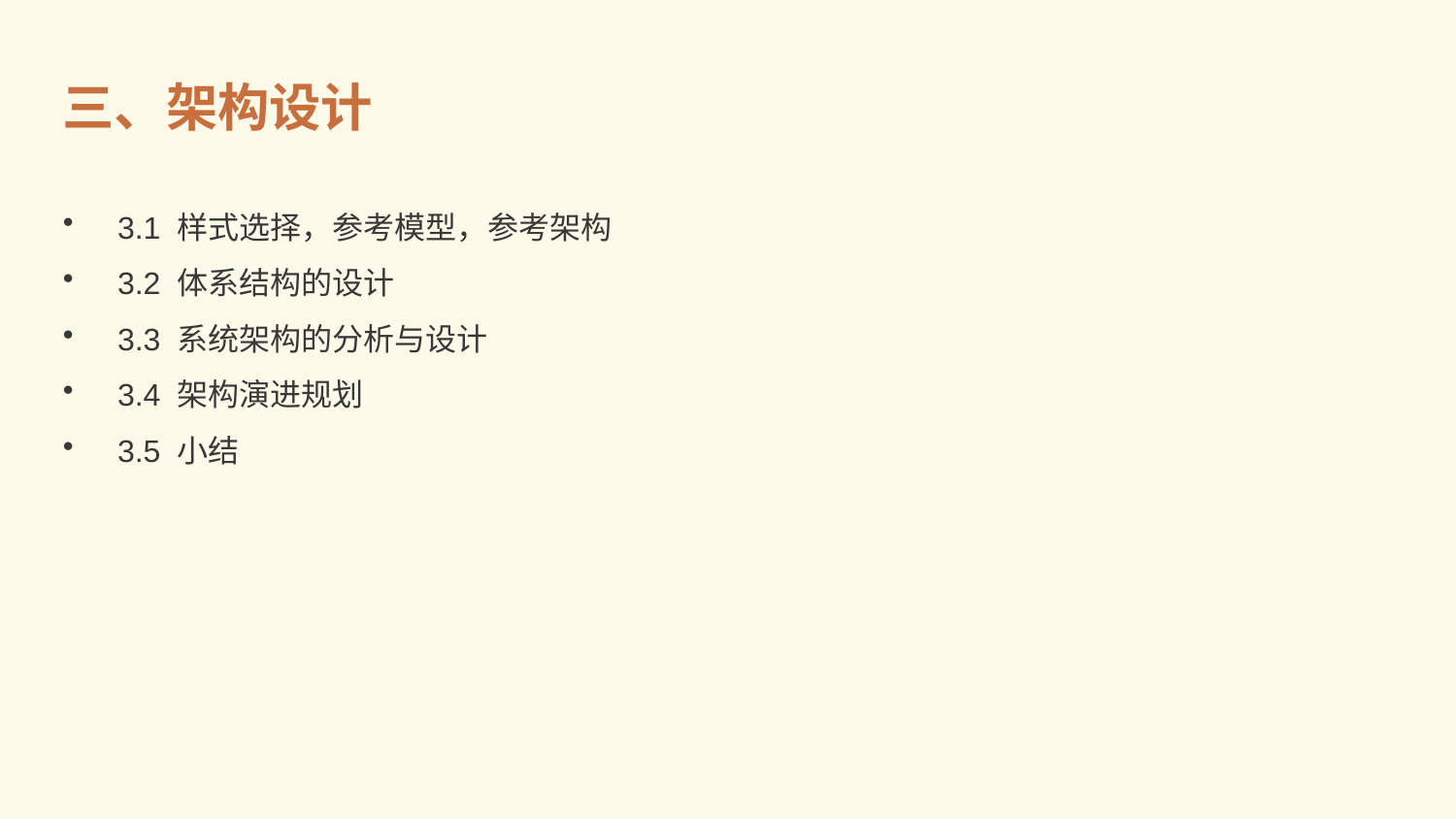

三、架构设计
3.1 样式选择，参考模型，参考架构
3.2 体系结构的设计
3.3 系统架构的分析与设计
3.4 架构演进规划
3.5 小结